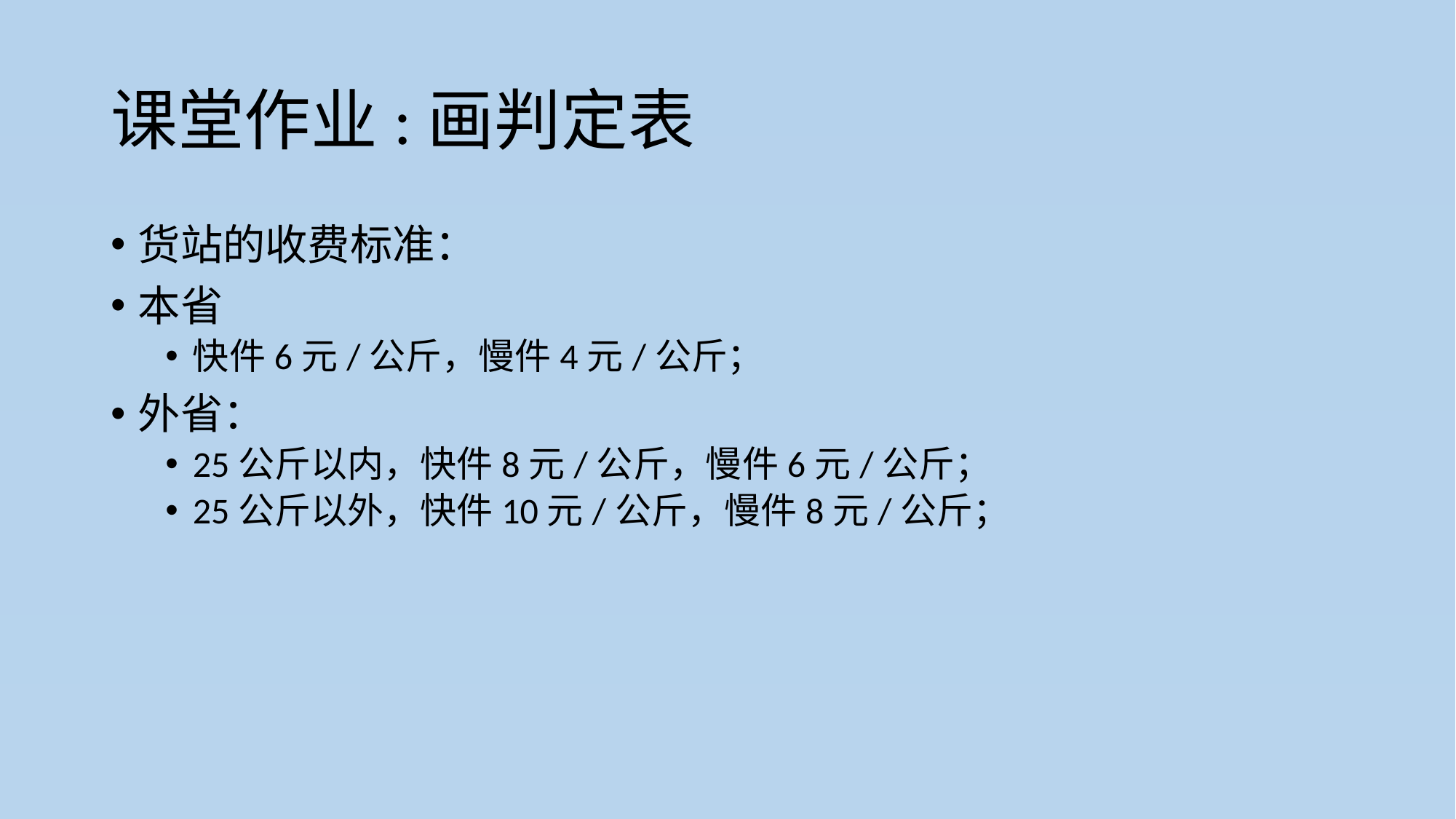

# 课堂作业:画判定表
货站的收费标准：
本省
快件6元/公斤，慢件4元/公斤；
外省：
25公斤以内，快件8元/公斤，慢件6元/公斤；
25公斤以外，快件10元/公斤，慢件8元/公斤；